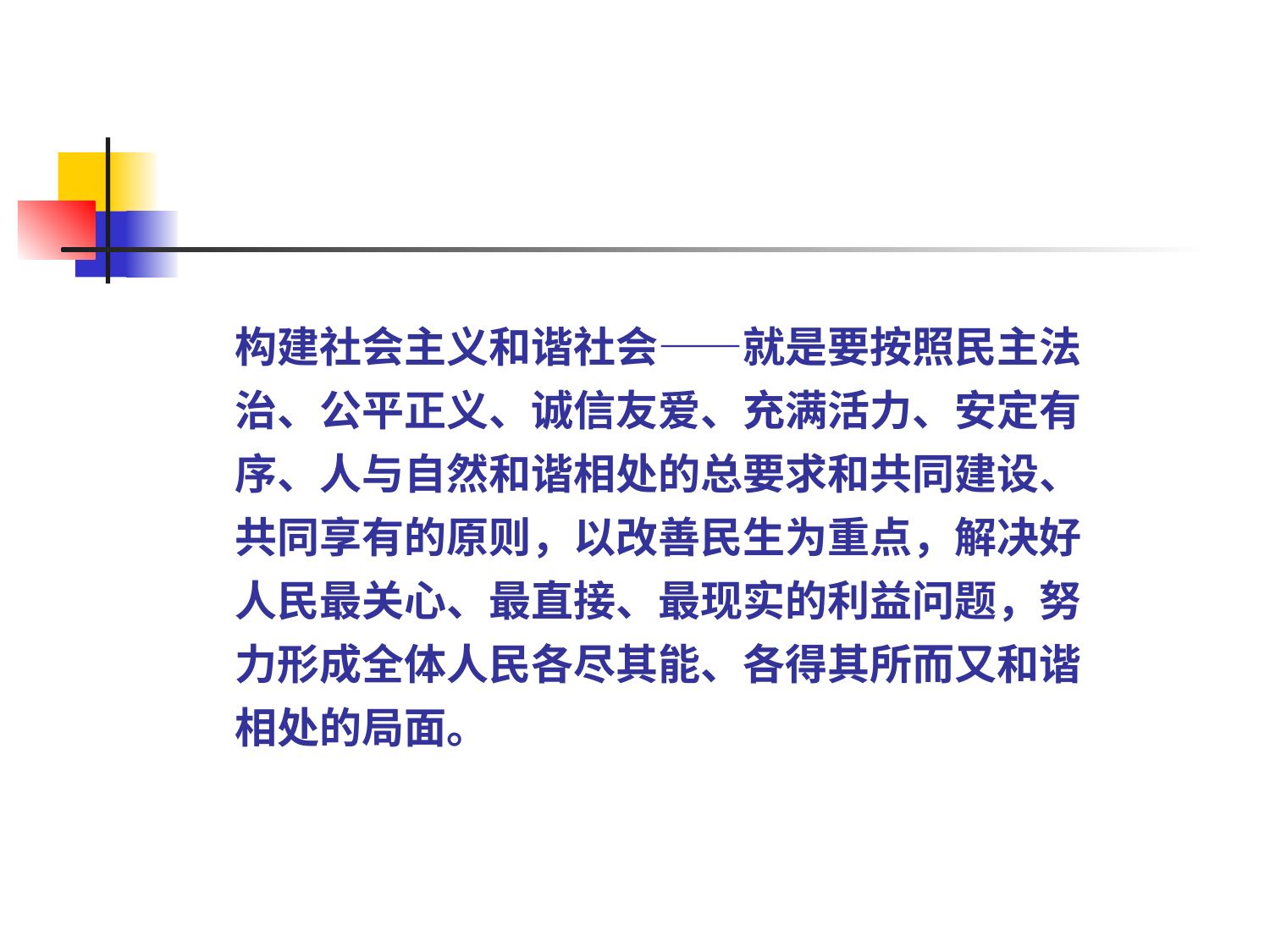

构建社会主义和谐社会——就是要按照民主法治、公平正义、诚信友爱、充满活力、安定有序、人与自然和谐相处的总要求和共同建设、共同享有的原则，以改善民生为重点，解决好人民最关心、最直接、最现实的利益问题，努力形成全体人民各尽其能、各得其所而又和谐相处的局面。